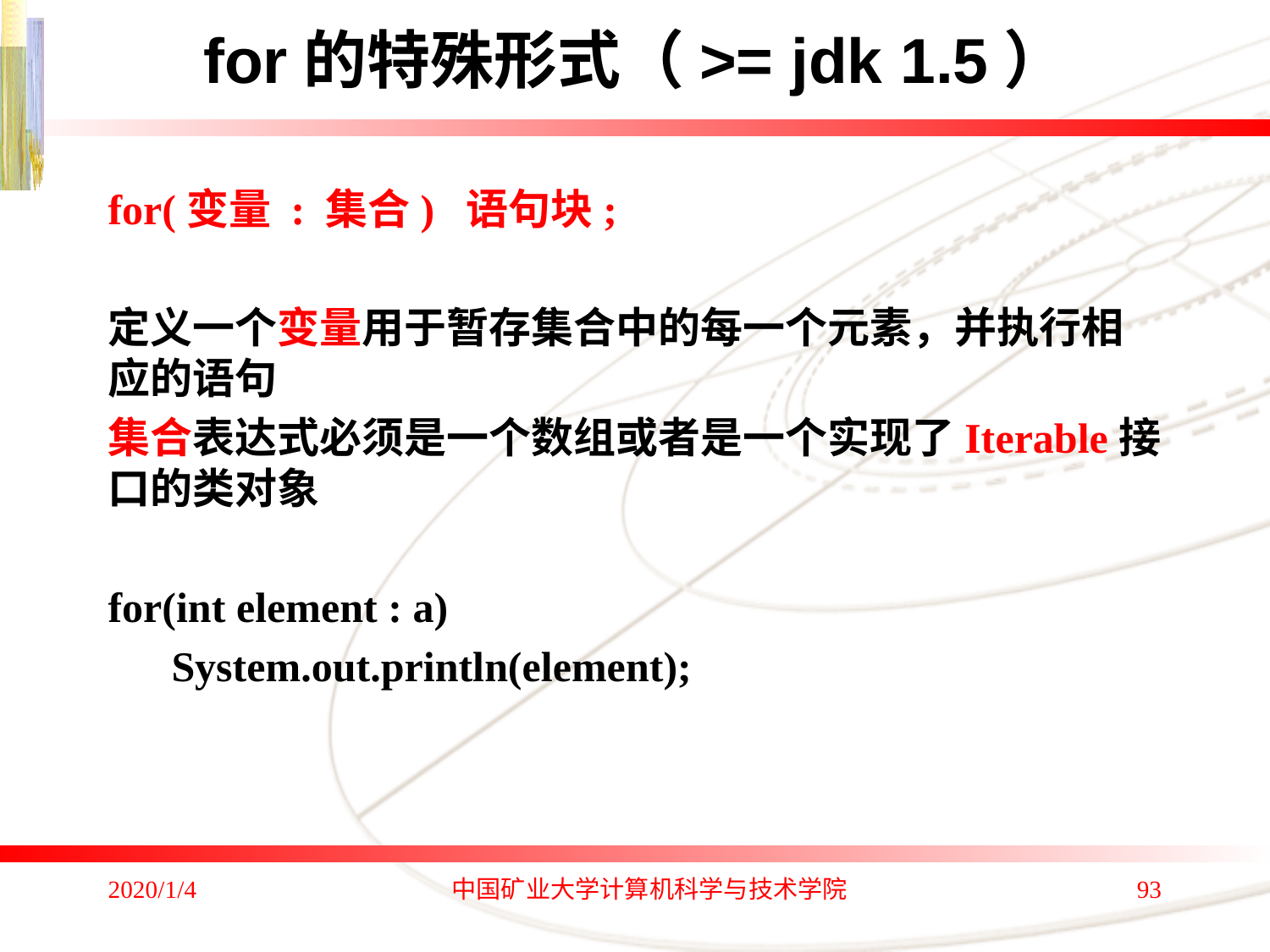

# for的特殊形式（>= jdk 1.5）
for(变量 : 集合)  语句块;

定义一个变量用于暂存集合中的每一个元素，并执行相应的语句
集合表达式必须是一个数组或者是一个实现了Iterable接口的类对象

for(int element : a)
      System.out.println(element);
2020/1/4
中国矿业大学计算机科学与技术学院
93